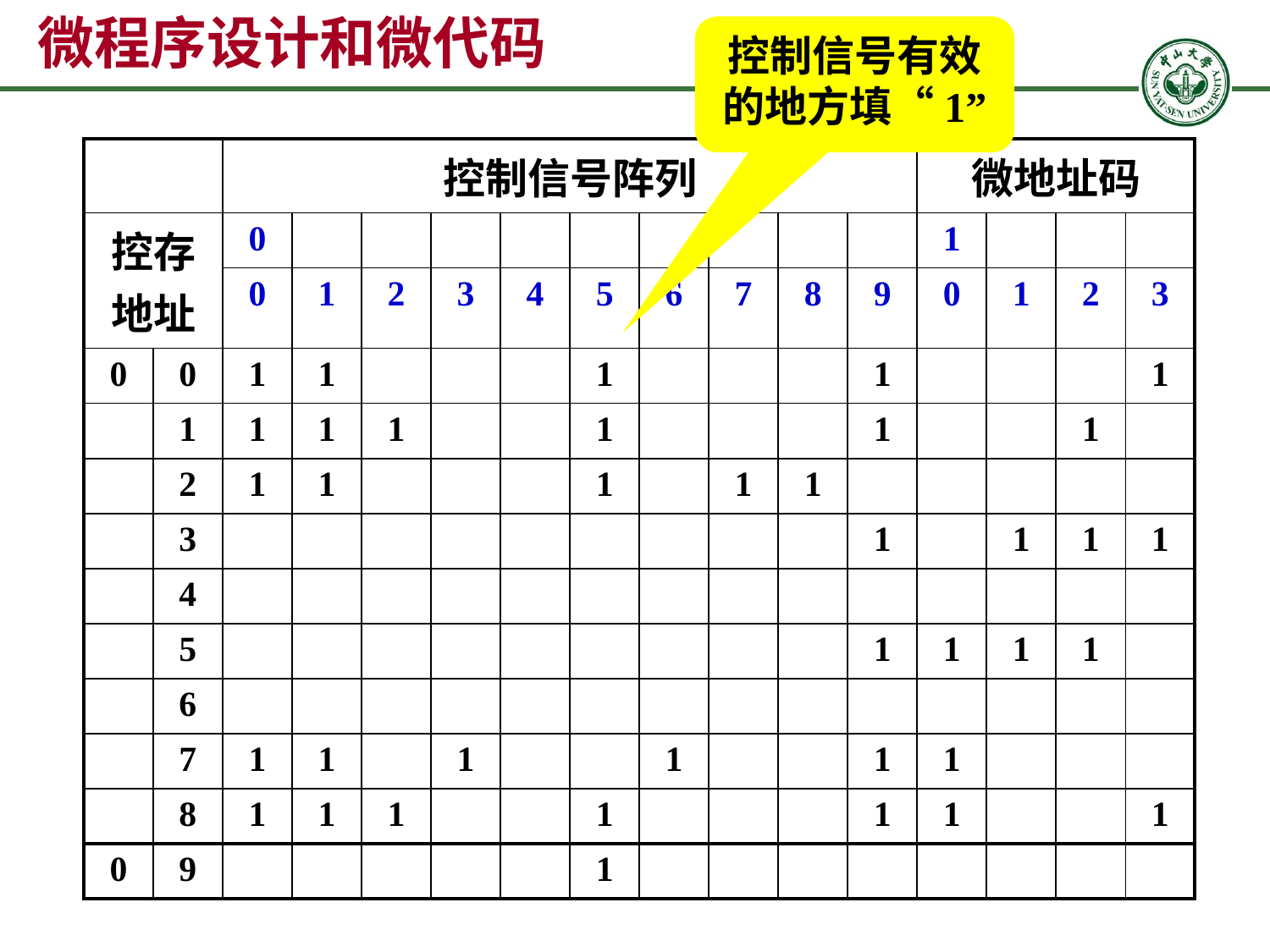

# 微程序设计和微代码
控制信号有效的地方填“1”
|  |  | 控制信号阵列 |  |  |  |  |  |  |  |  |  | 微地址码 |  |  |  |
| --- | --- | --- | --- | --- | --- | --- | --- | --- | --- | --- | --- | --- | --- | --- | --- |
| 控存 地址 |  | 0 |  |  |  |  |  |  |  |  |  | 1 |  |  |  |
|  |  | 0 | 1 | 2 | 3 | 4 | 5 | 6 | 7 | 8 | 9 | 0 | 1 | 2 | 3 |
| 0 | 0 | 1 | 1 |  |  |  | 1 |  |  |  | 1 |  |  |  | 1 |
|  | 1 | 1 | 1 | 1 |  |  | 1 |  |  |  | 1 |  |  | 1 |  |
|  | 2 | 1 | 1 |  |  |  | 1 |  | 1 | 1 |  |  |  |  |  |
|  | 3 |  |  |  |  |  |  |  |  |  | 1 |  | 1 | 1 | 1 |
|  | 4 |  |  |  |  |  |  |  |  |  |  |  |  |  |  |
|  | 5 |  |  |  |  |  |  |  |  |  | 1 | 1 | 1 | 1 |  |
|  | 6 |  |  |  |  |  |  |  |  |  |  |  |  |  |  |
|  | 7 | 1 | 1 |  | 1 |  |  | 1 |  |  | 1 | 1 |  |  |  |
|  | 8 | 1 | 1 | 1 |  |  | 1 |  |  |  | 1 | 1 |  |  | 1 |
| 0 | 9 |  |  |  |  |  | 1 |  |  |  |  |  |  |  |  |